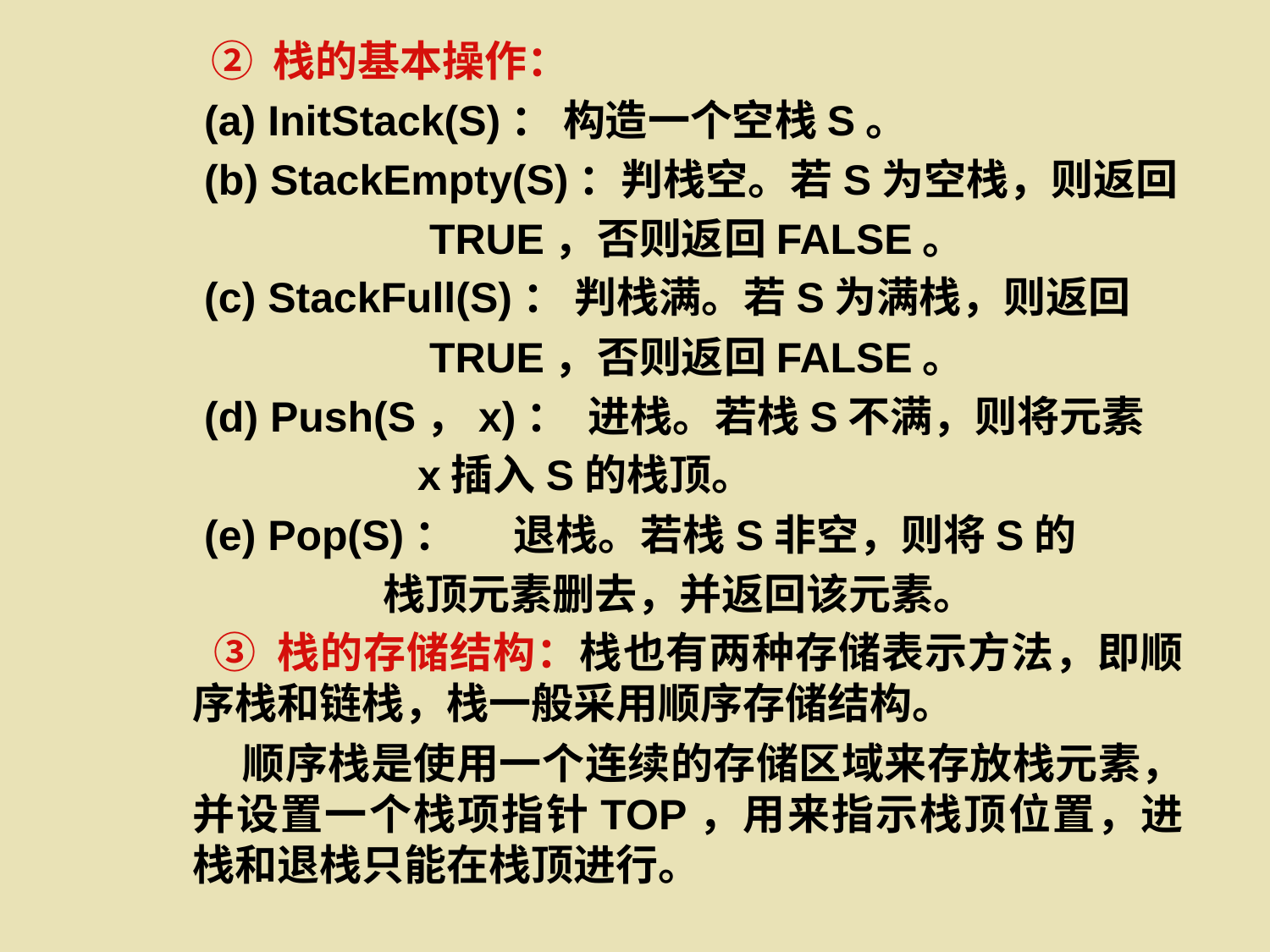

② 栈的基本操作：
 (a) InitStack(S)： 构造一个空栈S。
 (b) StackEmpty(S)：判栈空。若S为空栈，则返回
                    TRUE，否则返回FALSE。
 (c) StackFull(S)： 判栈满。若S为满栈，则返回
                    TRUE，否则返回FALSE。
 (d) Push(S，x)：  进栈。若栈S不满，则将元素
                   x插入S的栈顶。
 (e) Pop(S)：      退栈。若栈S非空，则将S的
                   栈顶元素删去，并返回该元素。
  ③ 栈的存储结构：栈也有两种存储表示方法，即顺序栈和链栈，栈一般采用顺序存储结构。
    顺序栈是使用一个连续的存储区域来存放栈元素，并设置一个栈项指针TOP，用来指示栈顶位置，进栈和退栈只能在栈顶进行。